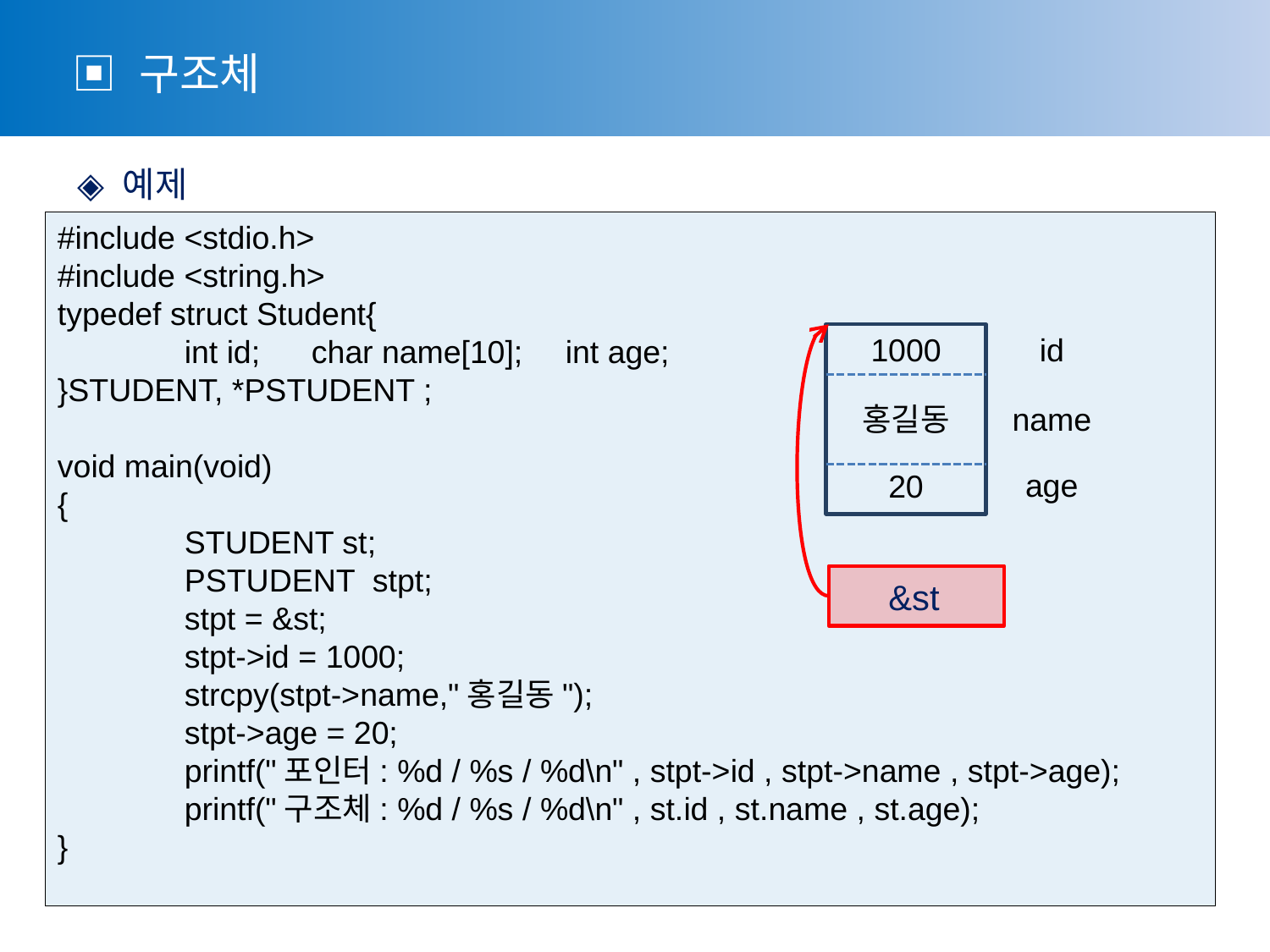

▣ 구조체
 ◈ 예제
#include <stdio.h>
#include <string.h>
typedef struct Student{
	int id;   	char name[10];	int age;
}STUDENT, *PSTUDENT ;

void main(void)
{
	STUDENT st;
	PSTUDENT  stpt;
	stpt = &st;
	stpt->id = 1000;
	strcpy(stpt->name,"홍길동");
	stpt->age = 20;
	printf("포인터: %d / %s / %d\n" , stpt->id , stpt->name , stpt->age);
	printf("구조체: %d / %s / %d\n" , st.id , st.name , st.age);
}
id
name
age

1000
홍길동
20

&st